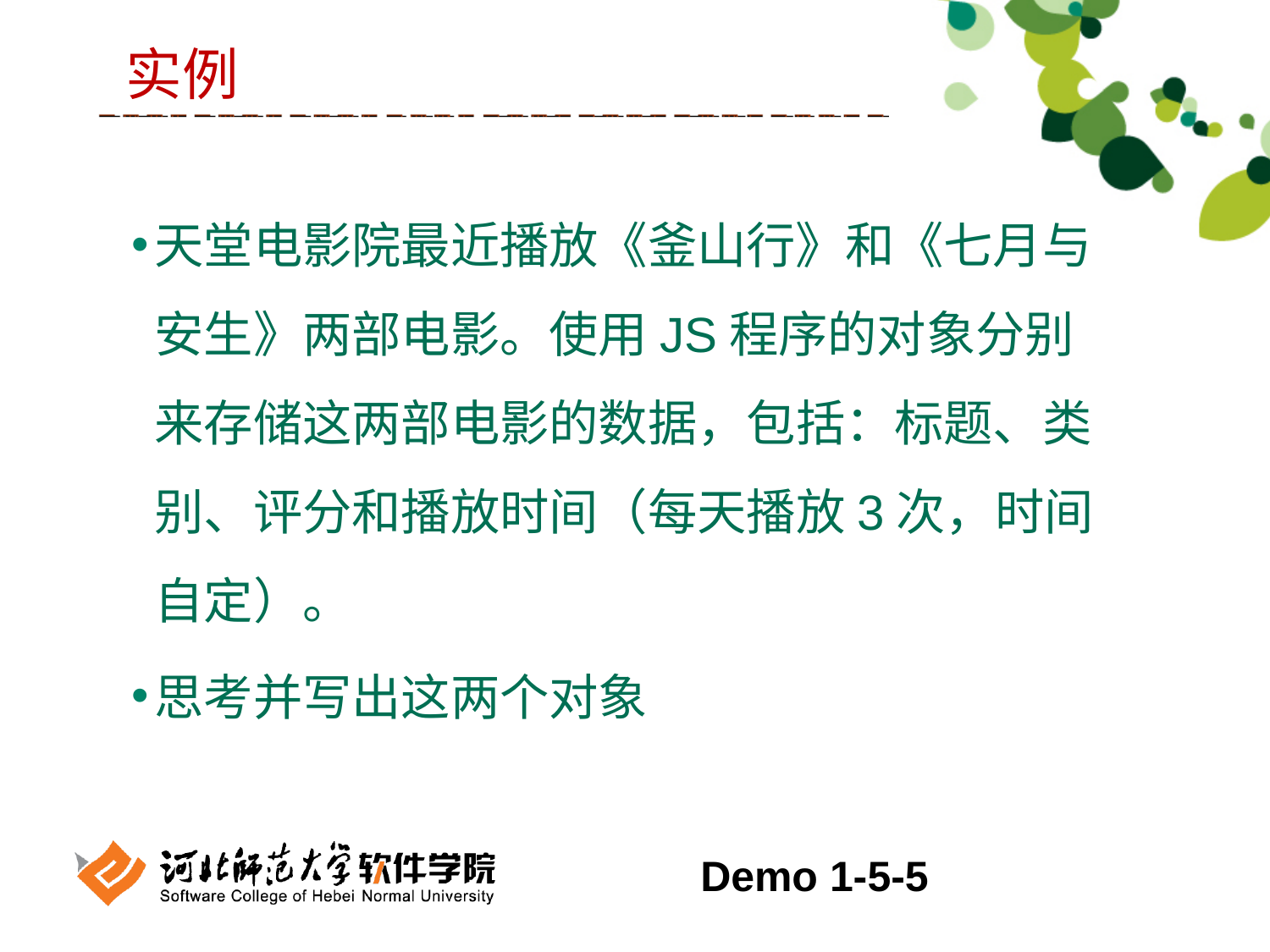

实例
天堂电影院最近播放《釜山行》和《七月与安生》两部电影。使用JS程序的对象分别来存储这两部电影的数据，包括：标题、类别、评分和播放时间（每天播放3次，时间自定）。
思考并写出这两个对象
Demo 1-5-5